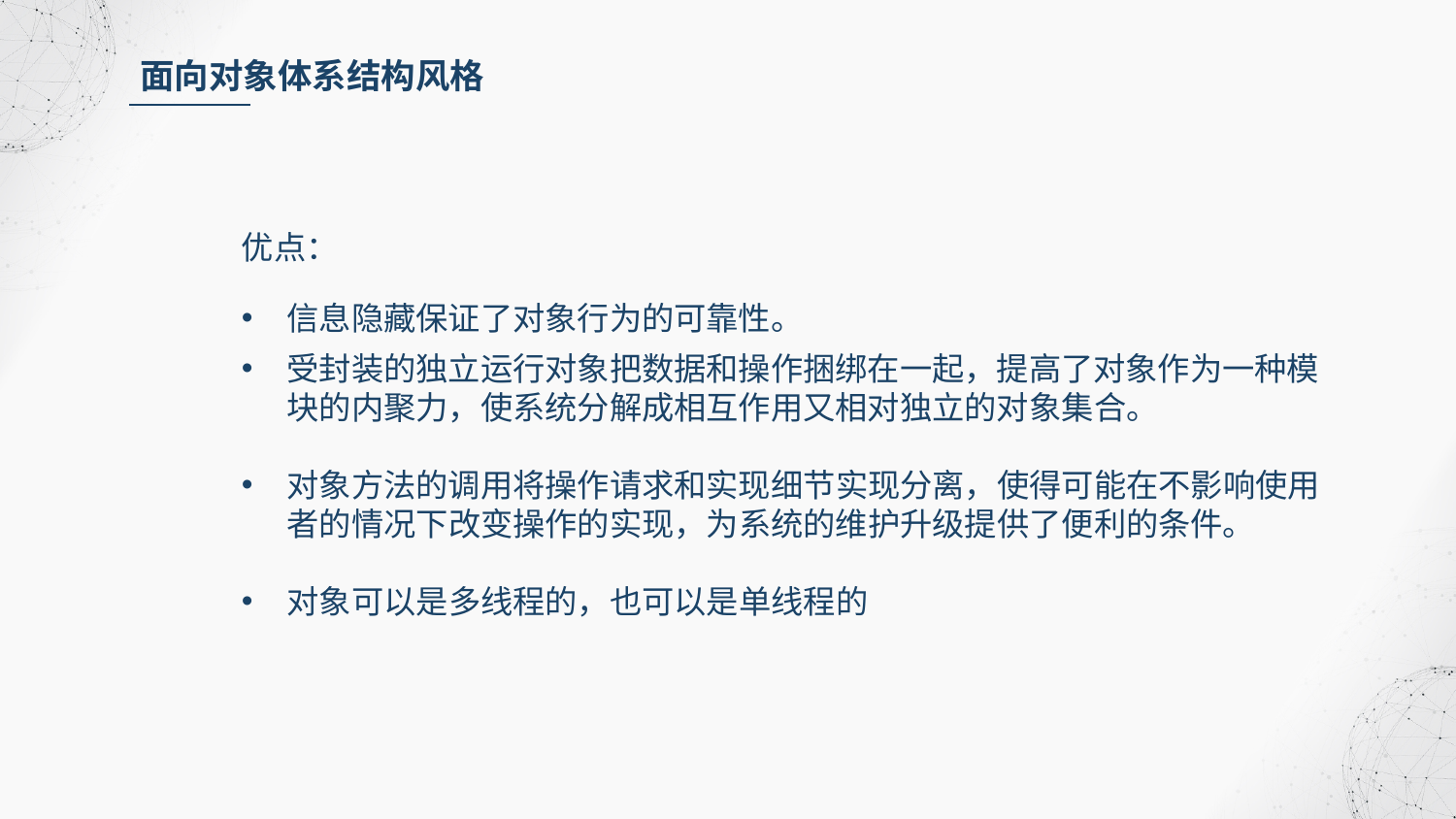

面向对象体系结构风格
优点：
信息隐藏保证了对象行为的可靠性。
受封装的独立运行对象把数据和操作捆绑在一起，提高了对象作为一种模块的内聚力，使系统分解成相互作用又相对独立的对象集合。

对象方法的调用将操作请求和实现细节实现分离，使得可能在不影响使用者的情况下改变操作的实现，为系统的维护升级提供了便利的条件。

对象可以是多线程的，也可以是单线程的